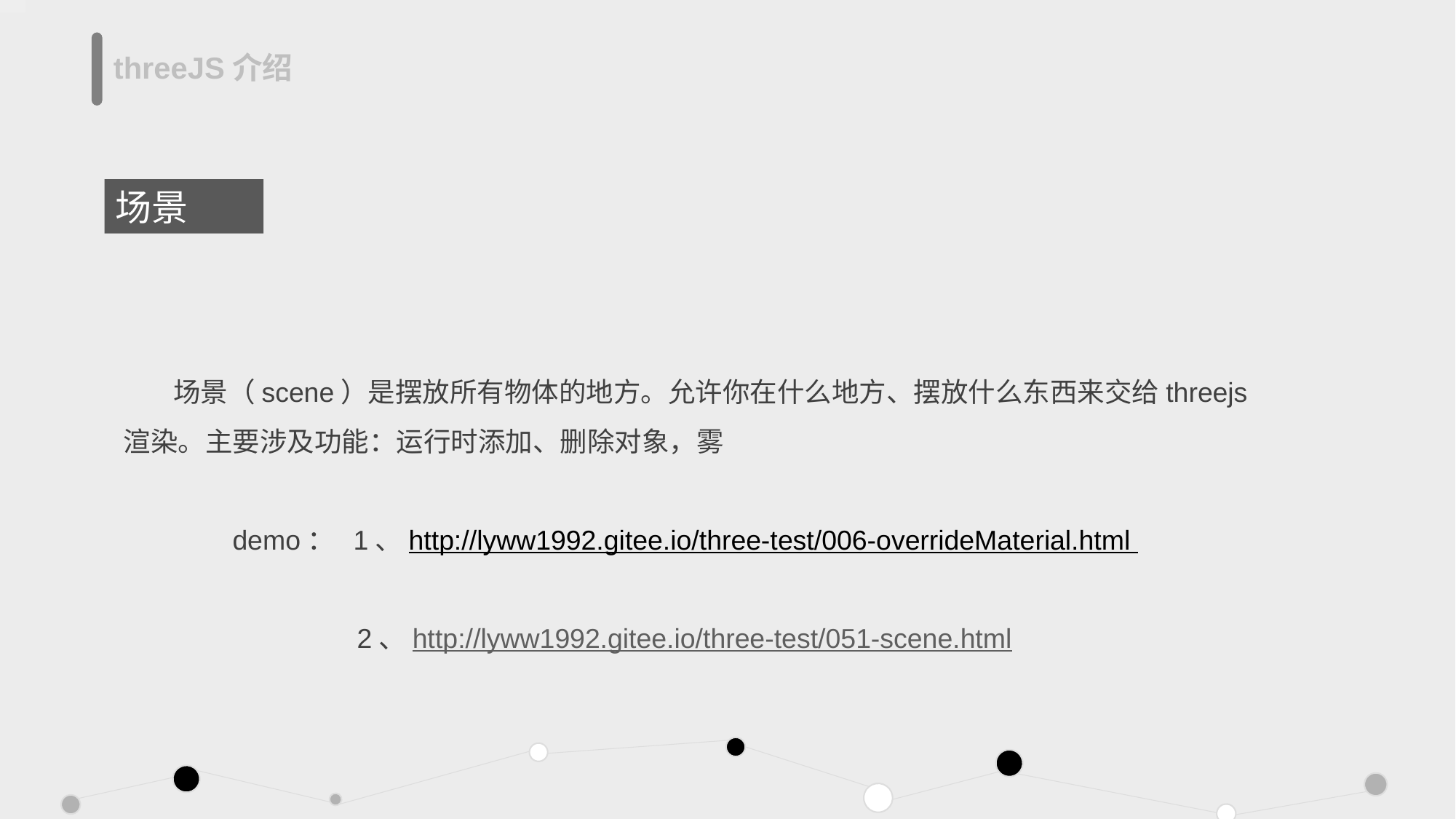

threeJS介绍

场景

       场景（scene）是摆放所有物体的地方。允许你在什么地方、摆放什么东西来交给threejs渲染。主要涉及功能：运行时添加、删除对象，雾

	demo：  1、http://lyww1992.gitee.io/three-test/006-overrideMaterial.html

		  2、http://lyww1992.gitee.io/three-test/051-scene.html